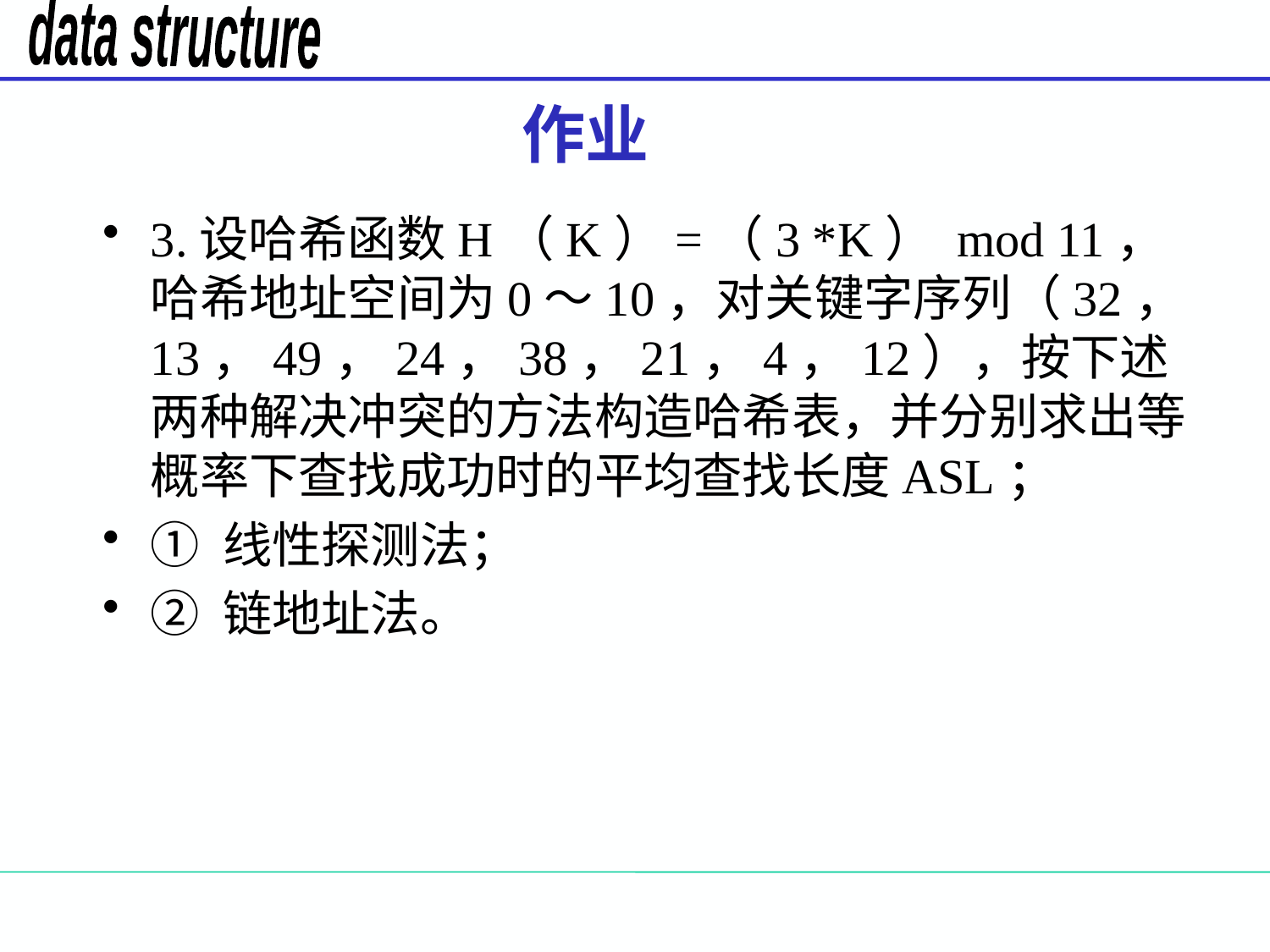

# 作业
3.设哈希函数H（K）=（3 *K） mod 11，哈希地址空间为0～10，对关键字序列（32，13，49，24，38，21，4，12），按下述两种解决冲突的方法构造哈希表，并分别求出等概率下查找成功时的平均查找长度ASL；
① 线性探测法；
② 链地址法。